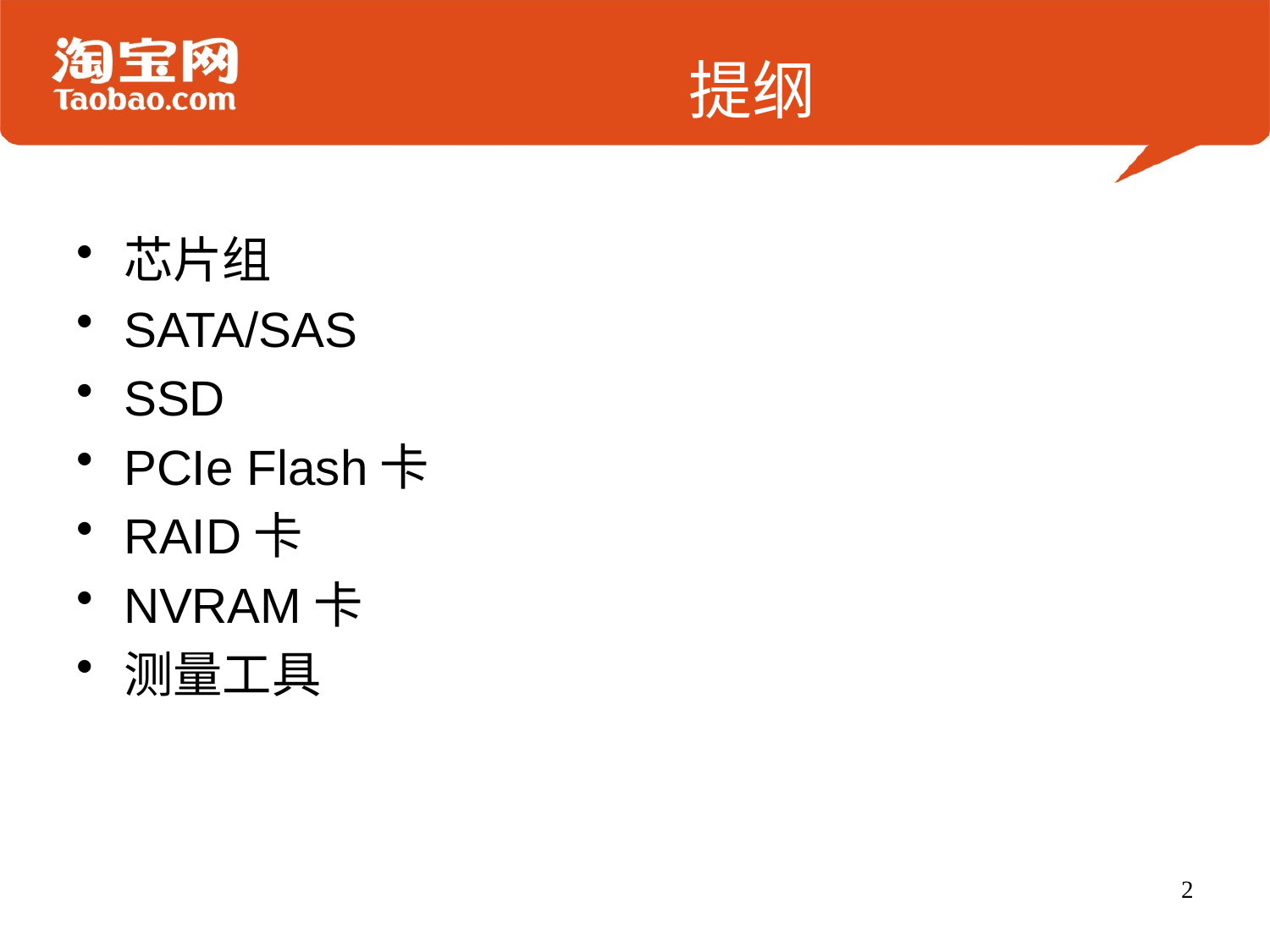

# 提纲
芯片组
SATA/SAS
SSD
PCIe Flash卡
RAID卡
NVRAM卡
测量工具

2